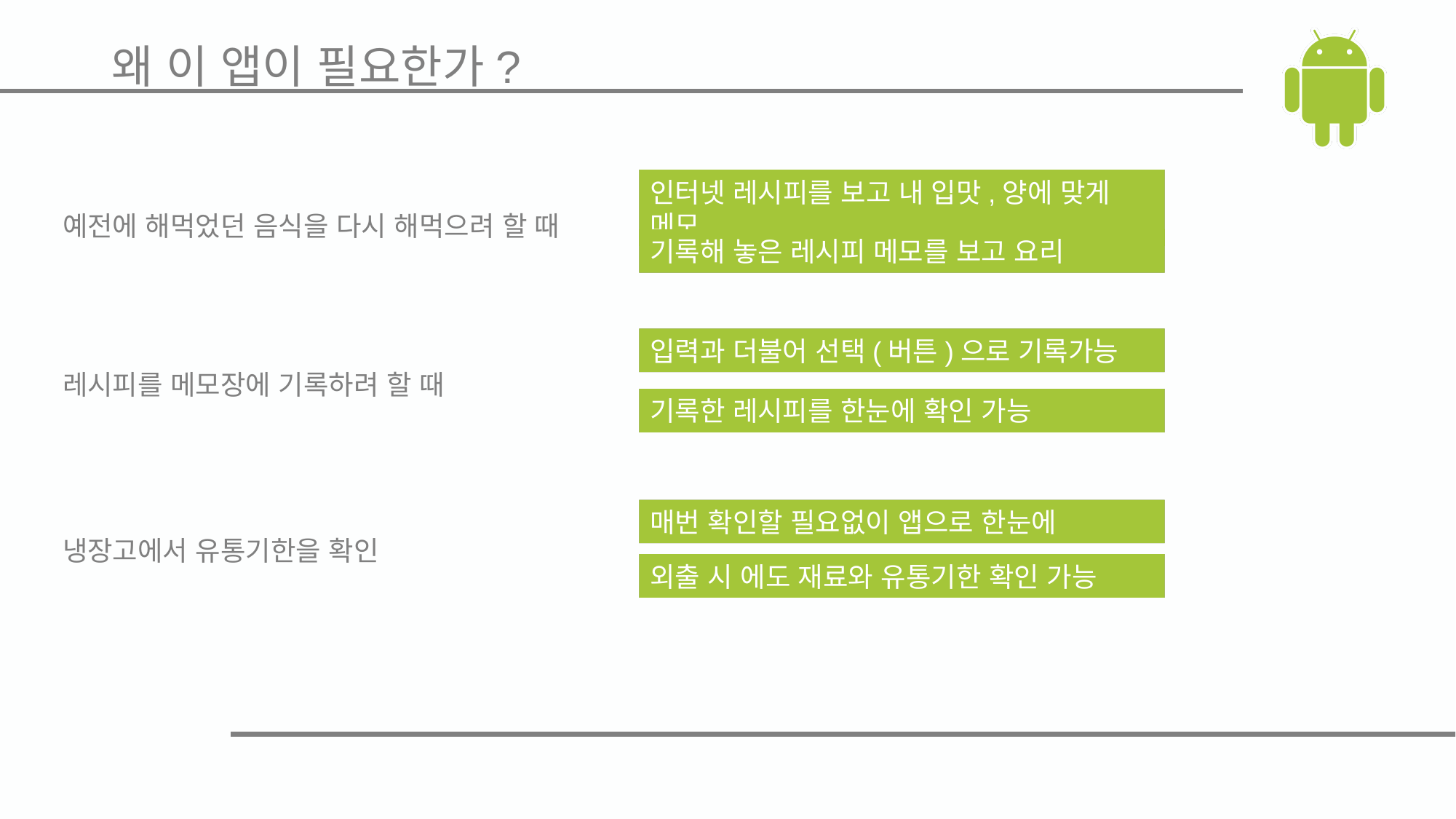

왜 이 앱이 필요한가?
그 때 참고한 인터넷 레시피를 다시 검색 해봄
인터넷 레시피를 보고 내 입맛,양에 맞게 메모
예전에 해먹었던 음식을 다시 해먹으려 할 때
어떻게 만들었었는지 기억해 내야함
기록해 놓은 레시피 메모를 보고 요리
일일이 기록하기 귀찮음
입력과 더불어 선택(버튼)으로 기록가능
레시피를 메모장에 기록하려 할 때
나중에 다시 볼 때 한눈에 들어오지 않음
기록한 레시피를 한눈에 확인 가능
매번 일일이 확인하기 귀찮음
매번 확인할 필요없이 앱으로 한눈에
냉장고에서 유통기한을 확인
외출 시 확인 불가
외출 시 에도 재료와 유통기한 확인 가능